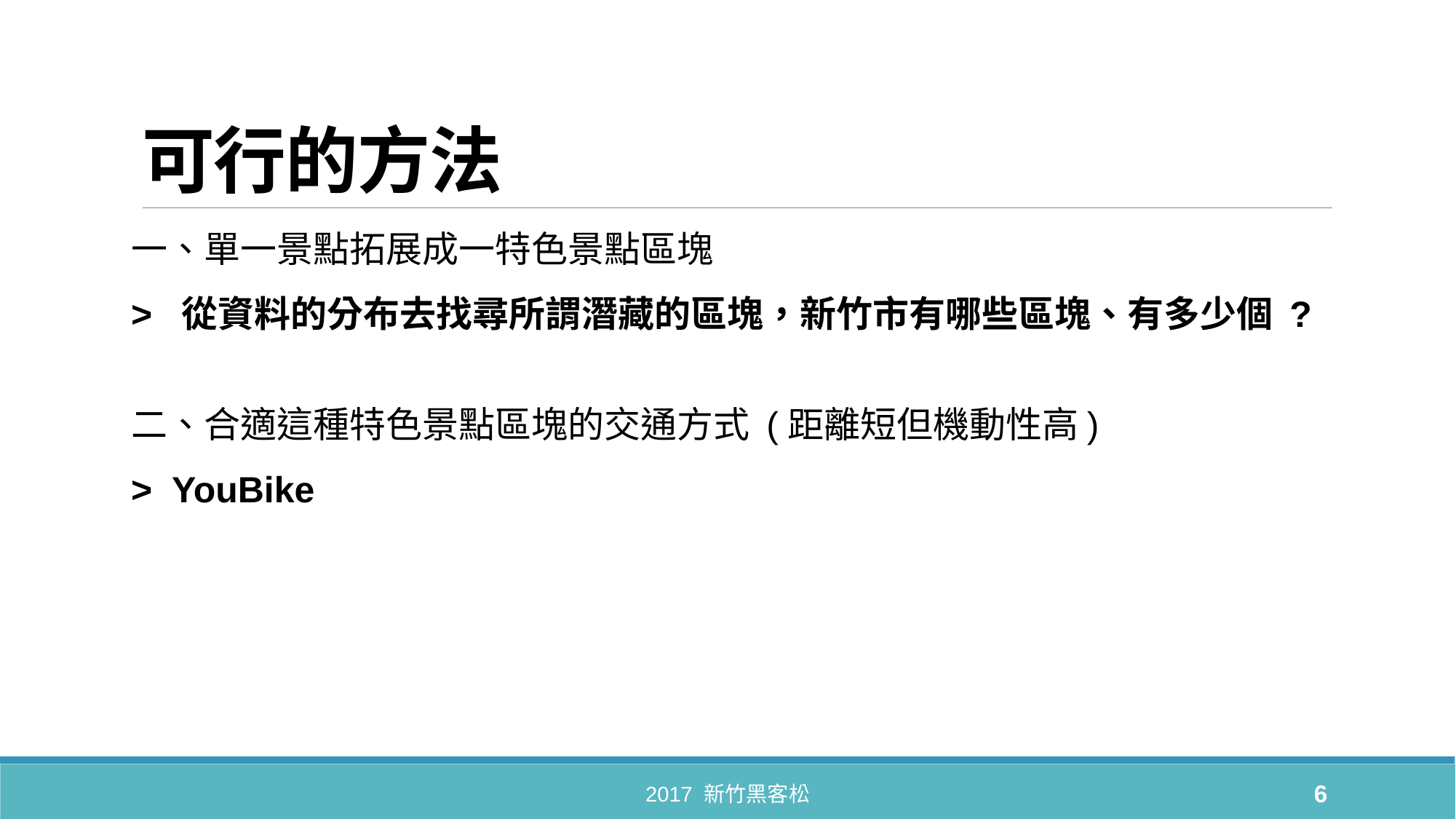

# 可行的方法
一、單一景點拓展成一特色景點區塊
>  從資料的分布去找尋所謂潛藏的區塊，新竹市有哪些區塊、有多少個 ?
二、合適這種特色景點區塊的交通方式 (距離短但機動性高)
>  YouBike
2017 新竹黑客松
6